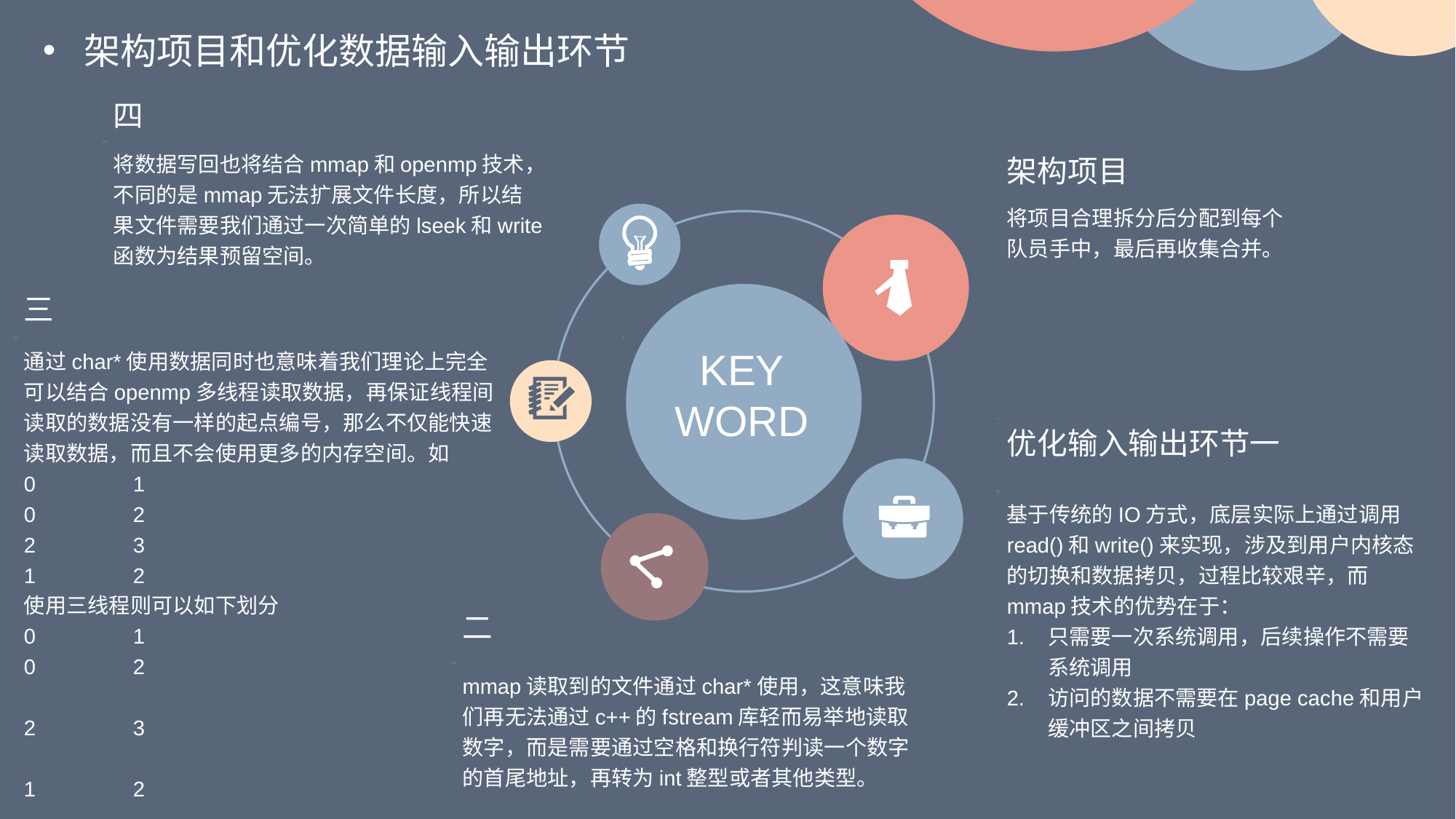

架构项目和优化数据输入输出环节
四
将数据写回也将结合mmap和openmp技术，不同的是mmap无法扩展文件长度，所以结果文件需要我们通过一次简单的lseek和write函数为结果预留空间。
架构项目
将项目合理拆分后分配到每个队员手中，最后再收集合并。

三
KEY
WORD
通过char*使用数据同时也意味着我们理论上完全可以结合openmp多线程读取数据，再保证线程间读取的数据没有一样的起点编号，那么不仅能快速读取数据，而且不会使用更多的内存空间。如
0 	1
0	2
2	3
1	2
使用三线程则可以如下划分
0	1
0	2

2	3

1	2

优化输入输出环节一

基于传统的IO方式，底层实际上通过调用read()和write()来实现，涉及到用户内核态的切换和数据拷贝，过程比较艰辛，而mmap技术的优势在于：
只需要一次系统调用，后续操作不需要系统调用
访问的数据不需要在page cache和用户缓冲区之间拷贝

二
mmap读取到的文件通过char*使用，这意味我们再无法通过c++的fstream库轻而易举地读取数字，而是需要通过空格和换行符判读一个数字的首尾地址，再转为int整型或者其他类型。